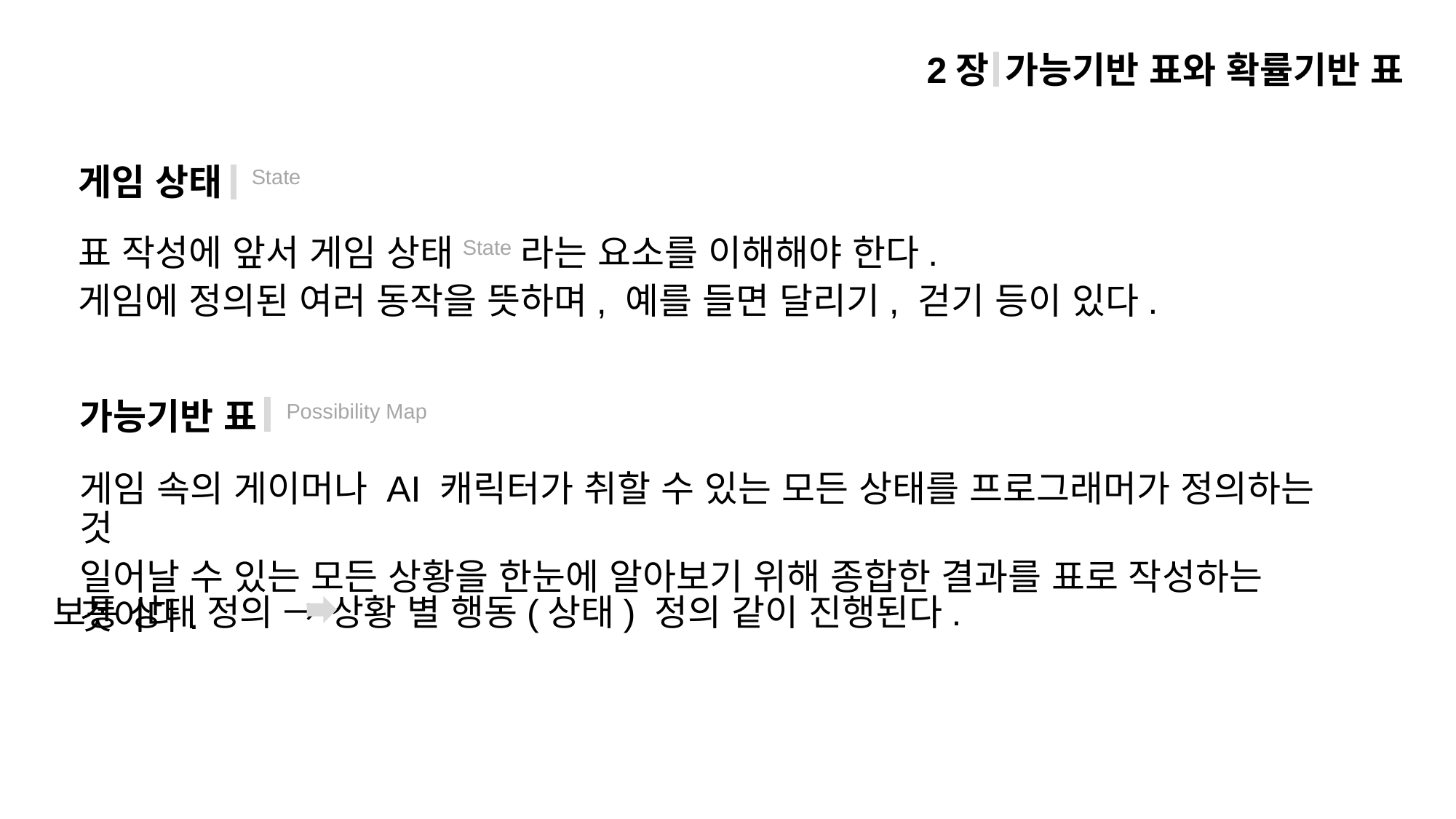

가능기반 표와 확률기반 표
2장
게임 상태  State
표 작성에 앞서 게임 상태State라는 요소를 이해해야 한다.
게임에 정의된 여러 동작을 뜻하며, 예를 들면 달리기, 걷기 등이 있다.
가능기반 표  Possibility Map
게임 속의 게이머나 AI 캐릭터가 취할 수 있는 모든 상태를 프로그래머가 정의하는 것
일어날 수 있는 모든 상황을 한눈에 알아보기 위해 종합한 결과를 표로 작성하는 것이다.
보통 상태 정의 → 상황 별 행동(상태) 정의 같이 진행된다.